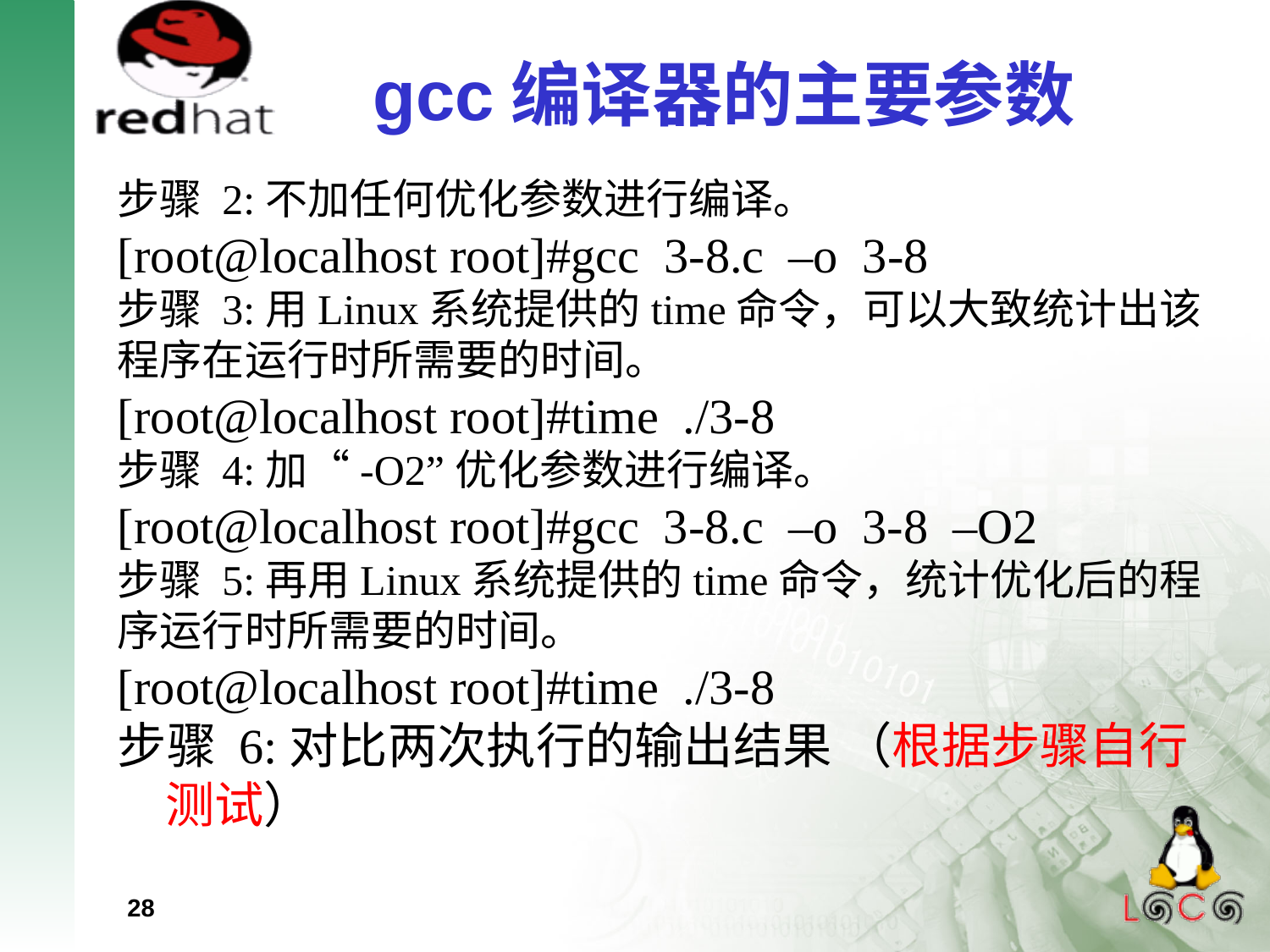

gcc编译器的主要参数
步骤 2:不加任何优化参数进行编译。
[root@localhost root]#gcc  3-8.c  –o  3-8
步骤 3:用Linux系统提供的time命令，可以大致统计出该程序在运行时所需要的时间。
[root@localhost root]#time  ./3-8
步骤 4:加“-O2”优化参数进行编译。
[root@localhost root]#gcc  3-8.c  –o  3-8  –O2
步骤 5:再用Linux系统提供的time命令，统计优化后的程序运行时所需要的时间。
[root@localhost root]#time  ./3-8
步骤 6:对比两次执行的输出结果 （根据步骤自行测试）

28